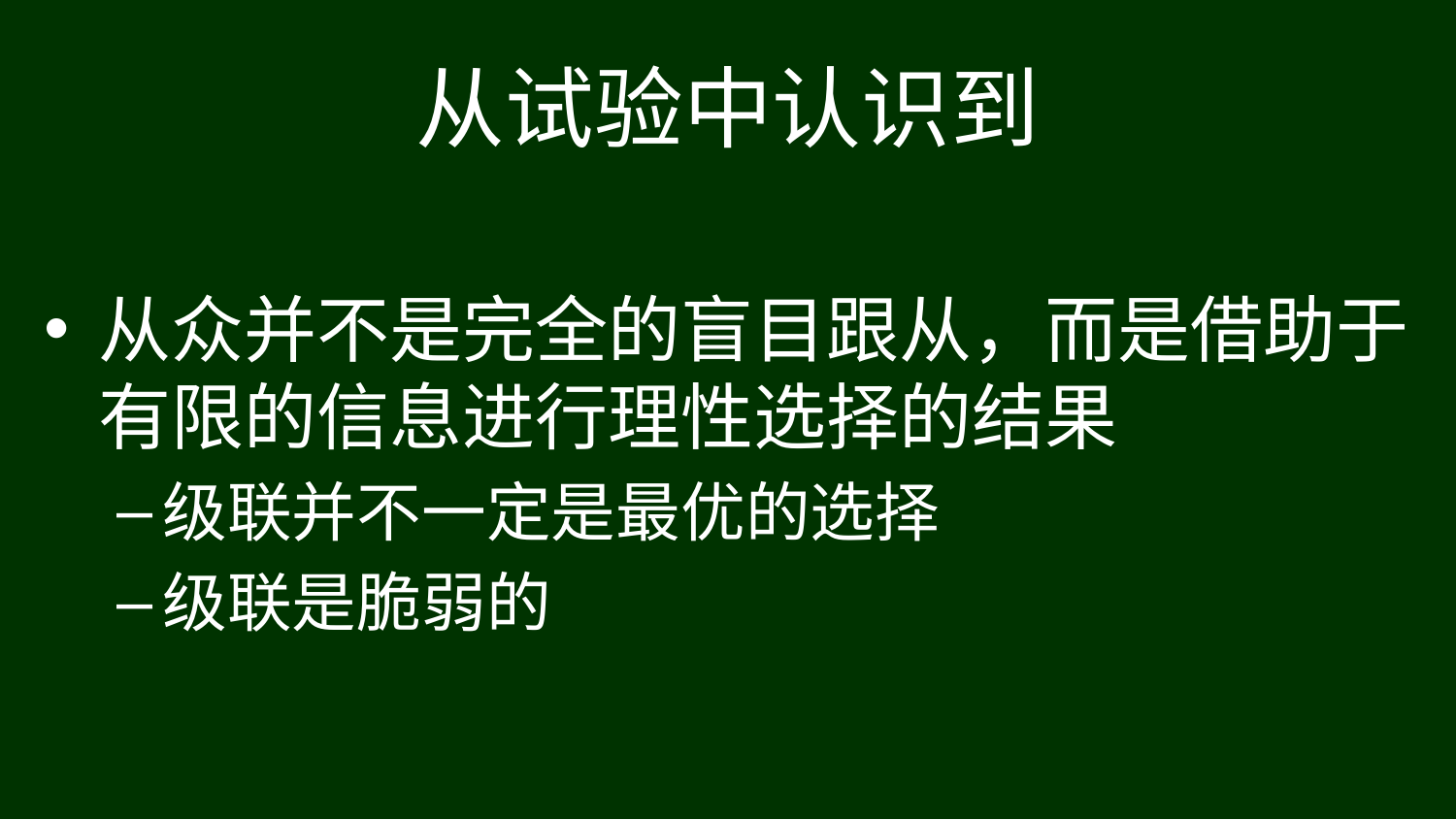

从试验中认识到
从众并不是完全的盲目跟从，而是借助于有限的信息进行理性选择的结果
级联并不一定是最优的选择
级联是脆弱的